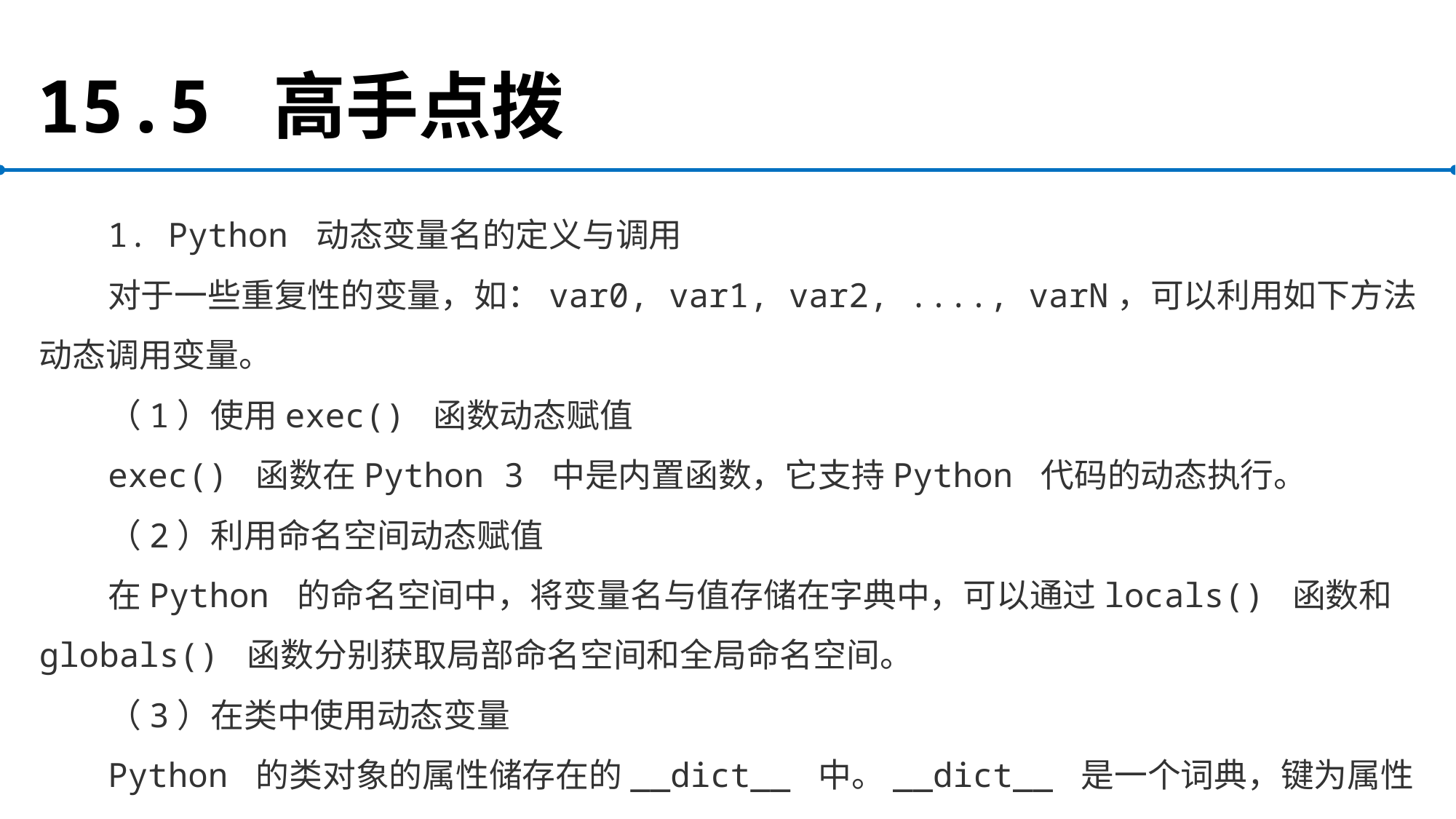

# 15.5 高手点拨
1. Python 动态变量名的定义与调用
对于一些重复性的变量，如：var0, var1, var2, ...., varN，可以利用如下方法动态调用变量。
（1）使用exec() 函数动态赋值
exec() 函数在Python 3 中是内置函数，它支持Python 代码的动态执行。
（2）利用命名空间动态赋值
在Python 的命名空间中，将变量名与值存储在字典中，可以通过locals() 函数和globals() 函数分别获取局部命名空间和全局命名空间。
（3）在类中使用动态变量
Python 的类对象的属性储存在的__dict__ 中。__dict__ 是一个词典，键为属性名，值对应属性的值。